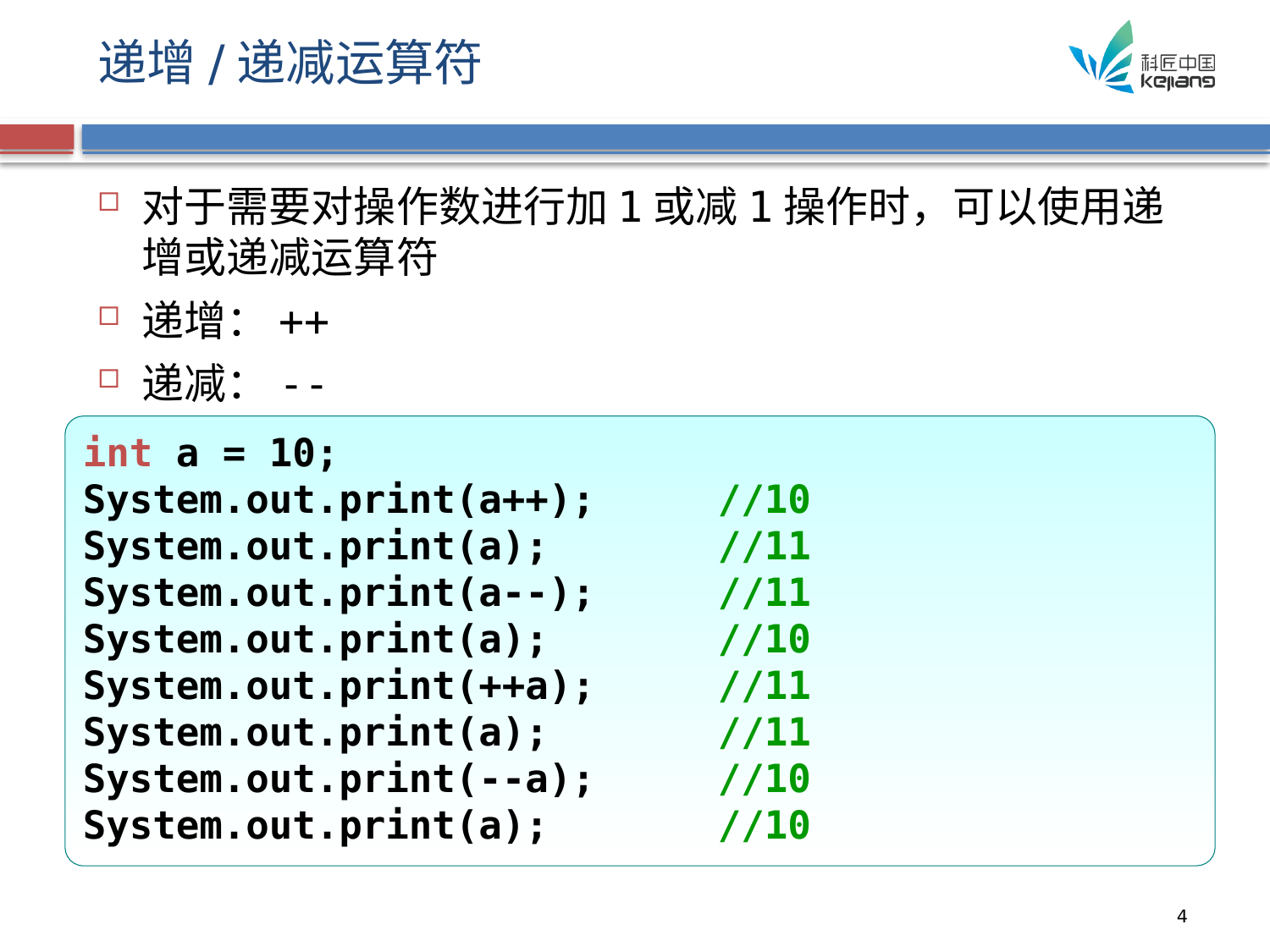

# 递增/递减运算符
对于需要对操作数进行加1或减1操作时，可以使用递增或递减运算符
递增：++
递减：--
int a = 10;
System.out.print(a++);	//10
System.out.print(a);		//11
System.out.print(a--);	//11
System.out.print(a);		//10
System.out.print(++a);	//11
System.out.print(a);		//11
System.out.print(--a);	//10
System.out.print(a);		//10
4